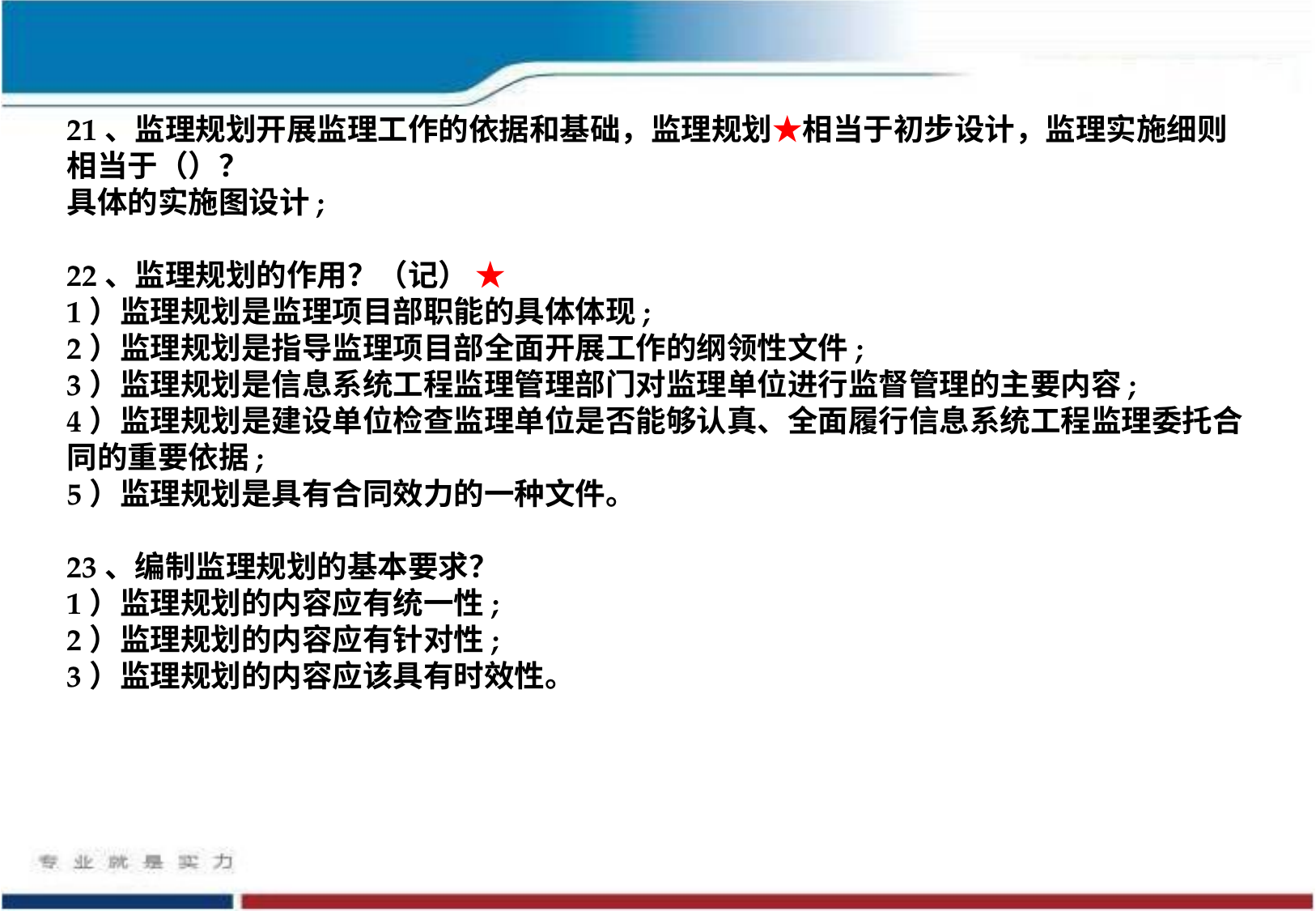

21、监理规划开展监理工作的依据和基础，监理规划★相当于初步设计，监理实施细则相当于（）？
具体的实施图设计;

22、监理规划的作用？（记） ★
1）监理规划是监理项目部职能的具体体现;
2）监理规划是指导监理项目部全面开展工作的纲领性文件;
3）监理规划是信息系统工程监理管理部门对监理单位进行监督管理的主要内容;
4）监理规划是建设单位检查监理单位是否能够认真、全面履行信息系统工程监理委托合同的重要依据;
5）监理规划是具有合同效力的一种文件。

23、编制监理规划的基本要求？
1）监理规划的内容应有统一性;
2）监理规划的内容应有针对性;
3）监理规划的内容应该具有时效性。